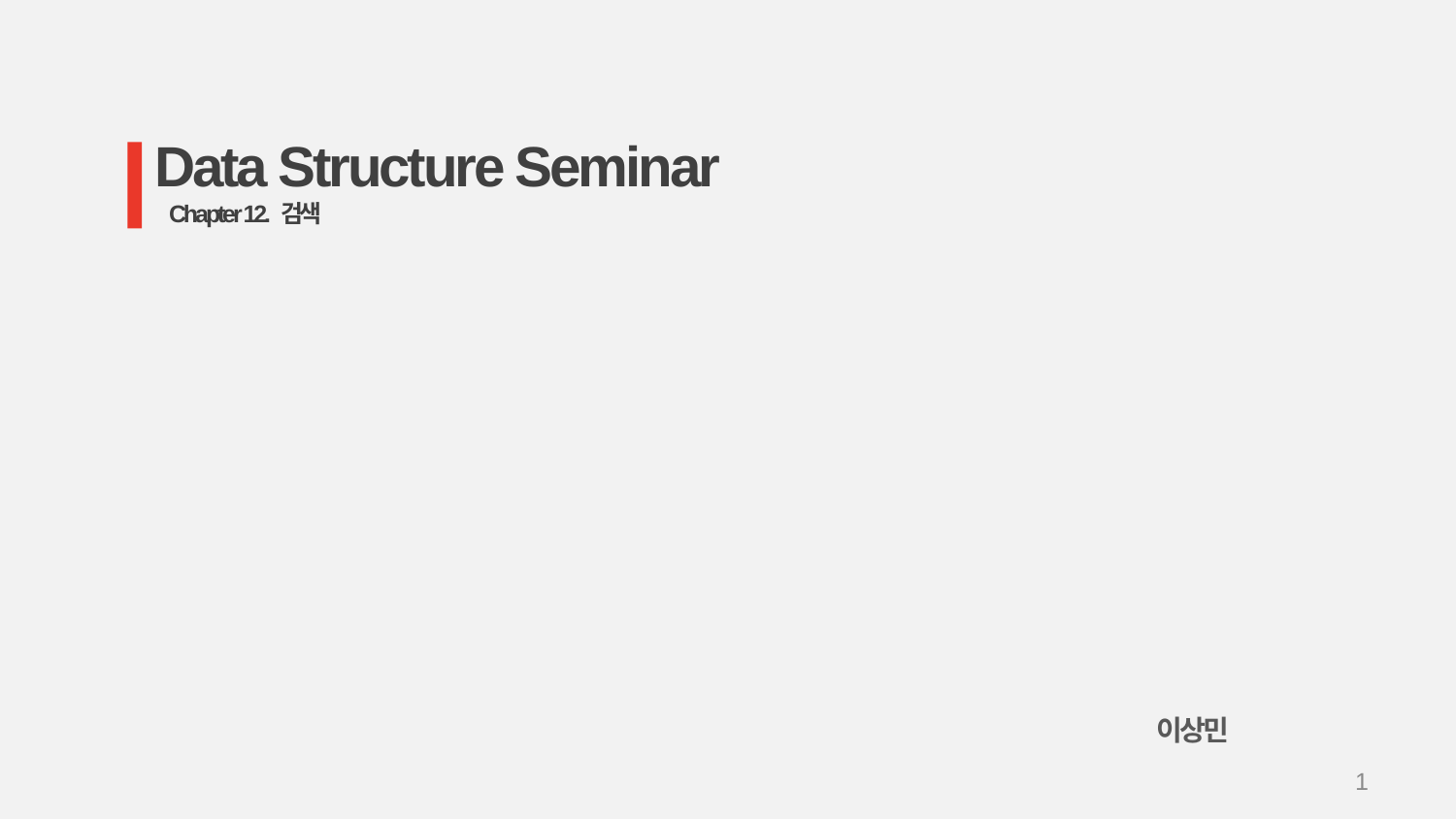

Data Structure Seminar

Chapter 12. 검색
이상민
1